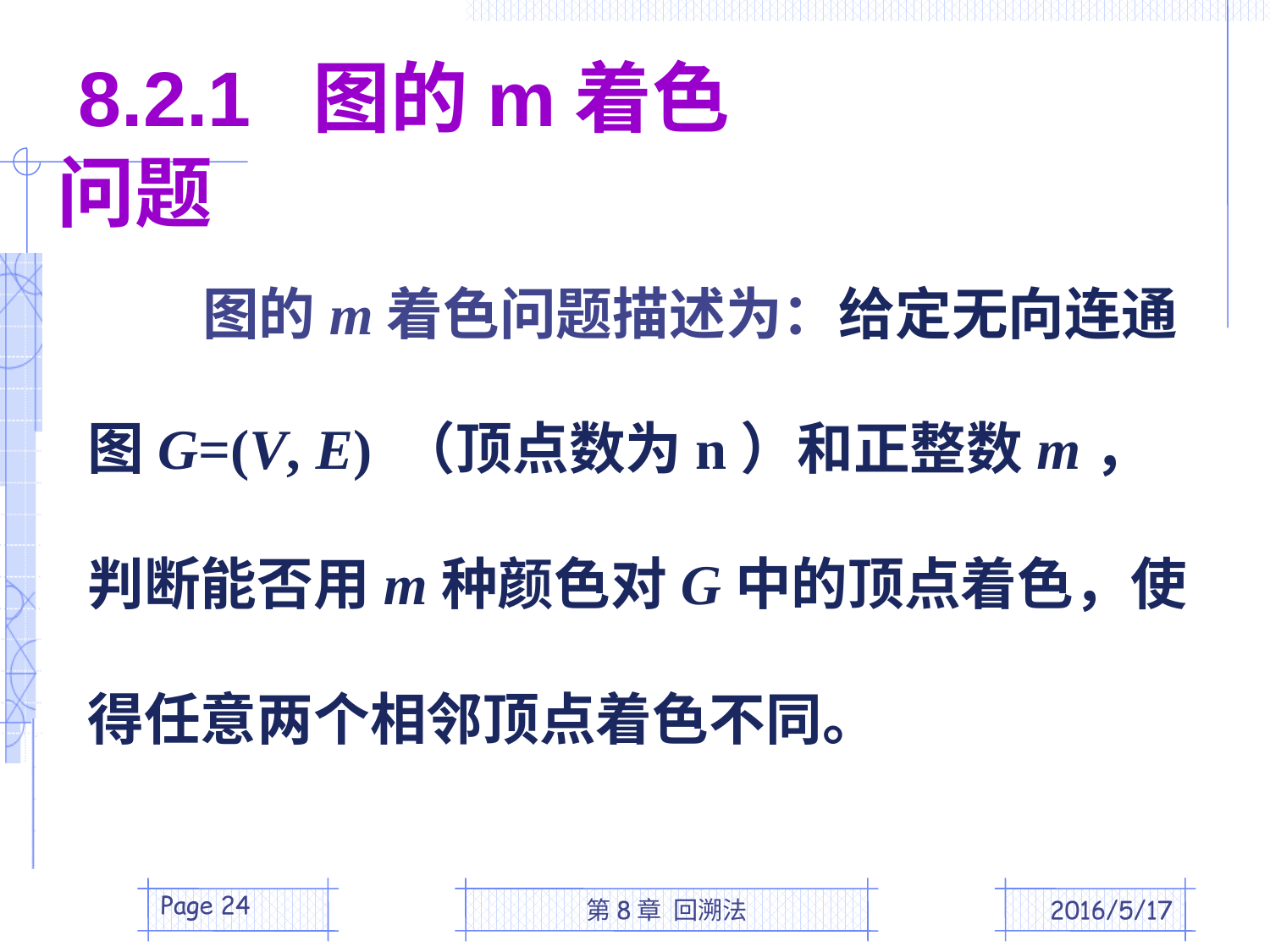

8.2.1  图的m着色问题
        图的m着色问题描述为：给定无向连通图G=(V, E) （顶点数为n）和正整数m，判断能否用m种颜色对G中的顶点着色，使得任意两个相邻顶点着色不同。
Page 24
第8章  回溯法
2016/5/17